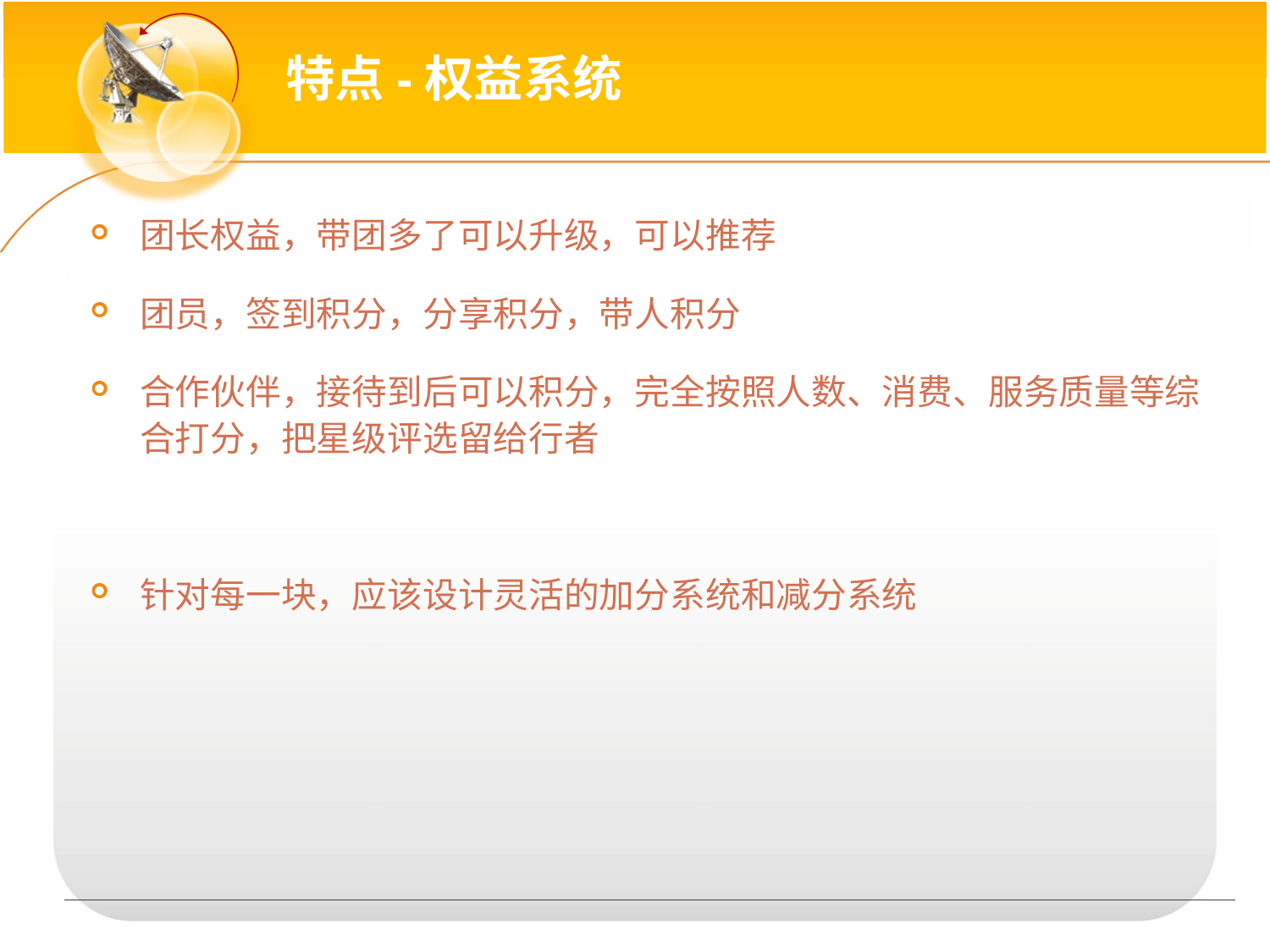

# 特点-权益系统
团长权益，带团多了可以升级，可以推荐
团员，签到积分，分享积分，带人积分
合作伙伴，接待到后可以积分，完全按照人数、消费、服务质量等综合打分，把星级评选留给行者

针对每一块，应该设计灵活的加分系统和减分系统